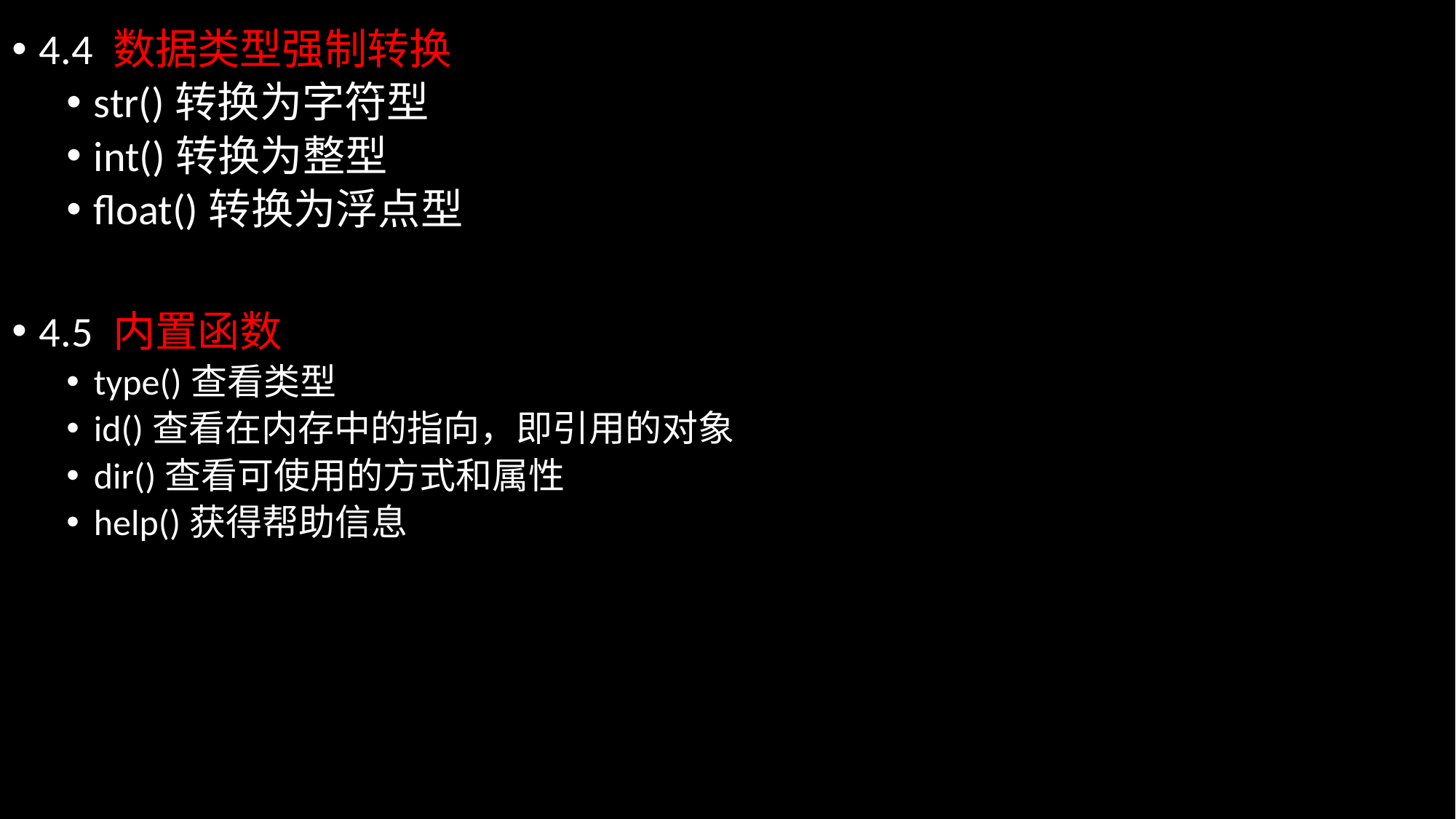

4.4 数据类型强制转换
str()转换为字符型
int()转换为整型
float()转换为浮点型

4.5 内置函数
type()查看类型
id()查看在内存中的指向，即引用的对象
dir()查看可使用的方式和属性
help()获得帮助信息